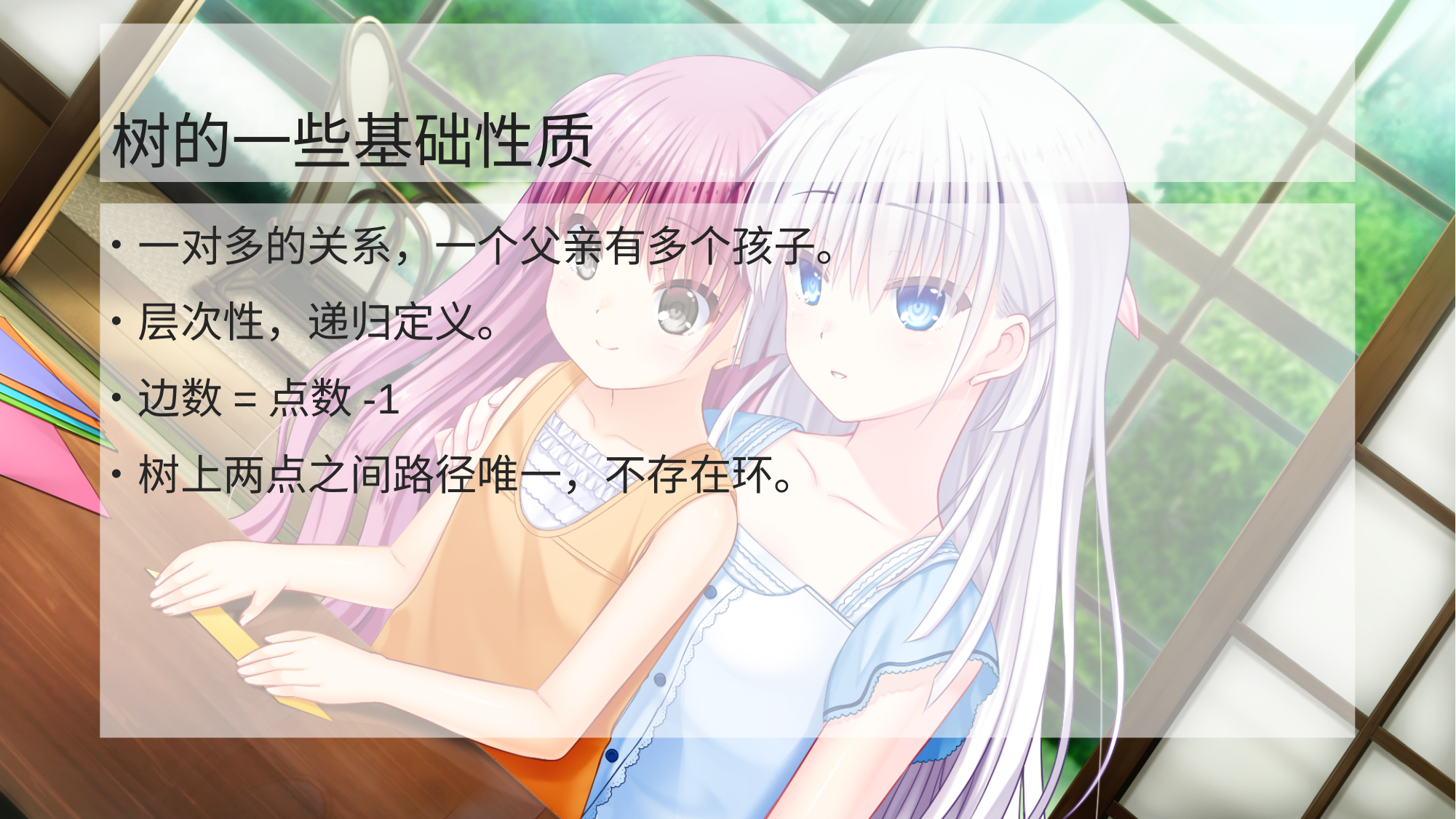

# 树的一些基础性质
一对多的关系，一个父亲有多个孩子。
层次性，递归定义。
边数=点数-1
树上两点之间路径唯一，不存在环。